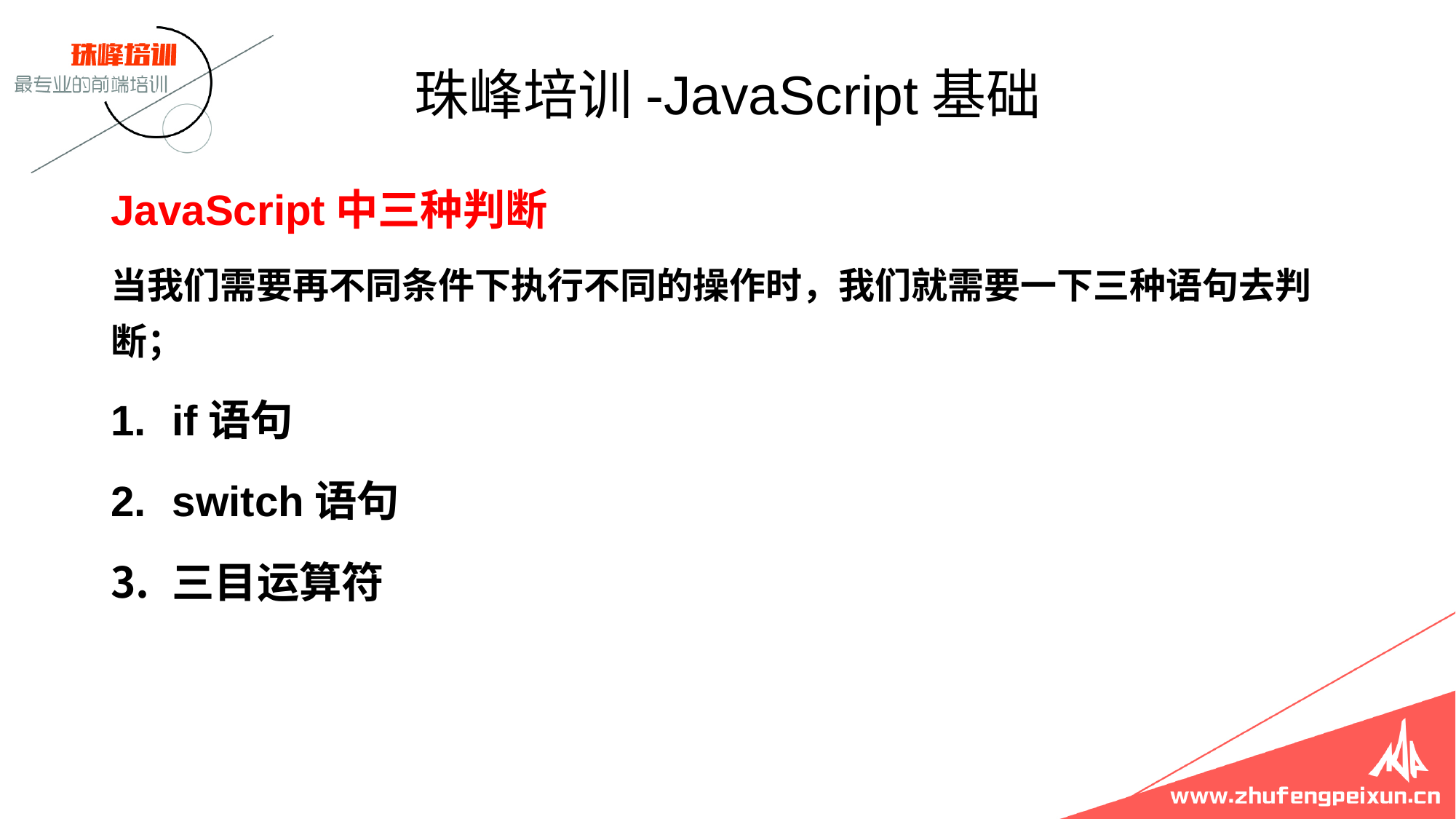

# 珠峰培训-JavaScript基础
JavaScript中三种判断
当我们需要再不同条件下执行不同的操作时，我们就需要一下三种语句去判断；
if语句
switch语句
三目运算符